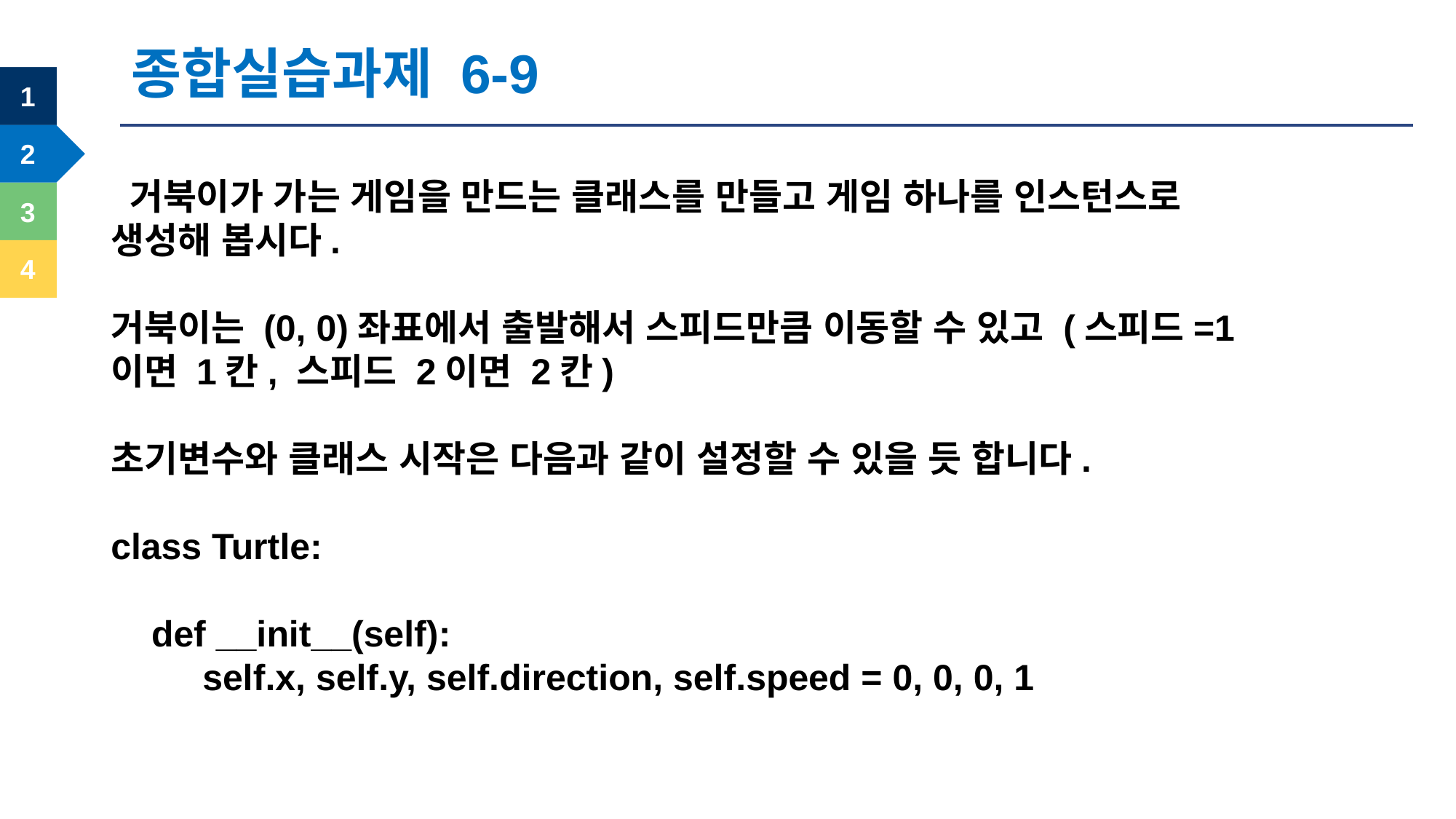

종합실습과제 6-9
 거북이가 가는 게임을 만드는 클래스를 만들고 게임 하나를 인스턴스로 생성해 봅시다.

거북이는 (0, 0)좌표에서 출발해서 스피드만큼 이동할 수 있고 (스피드=1이면 1칸, 스피드 2이면 2칸)

초기변수와 클래스 시작은 다음과 같이 설정할 수 있을 듯 합니다.

class Turtle:

    def __init__(self):
         self.x, self.y, self.direction, self.speed = 0, 0, 0, 1